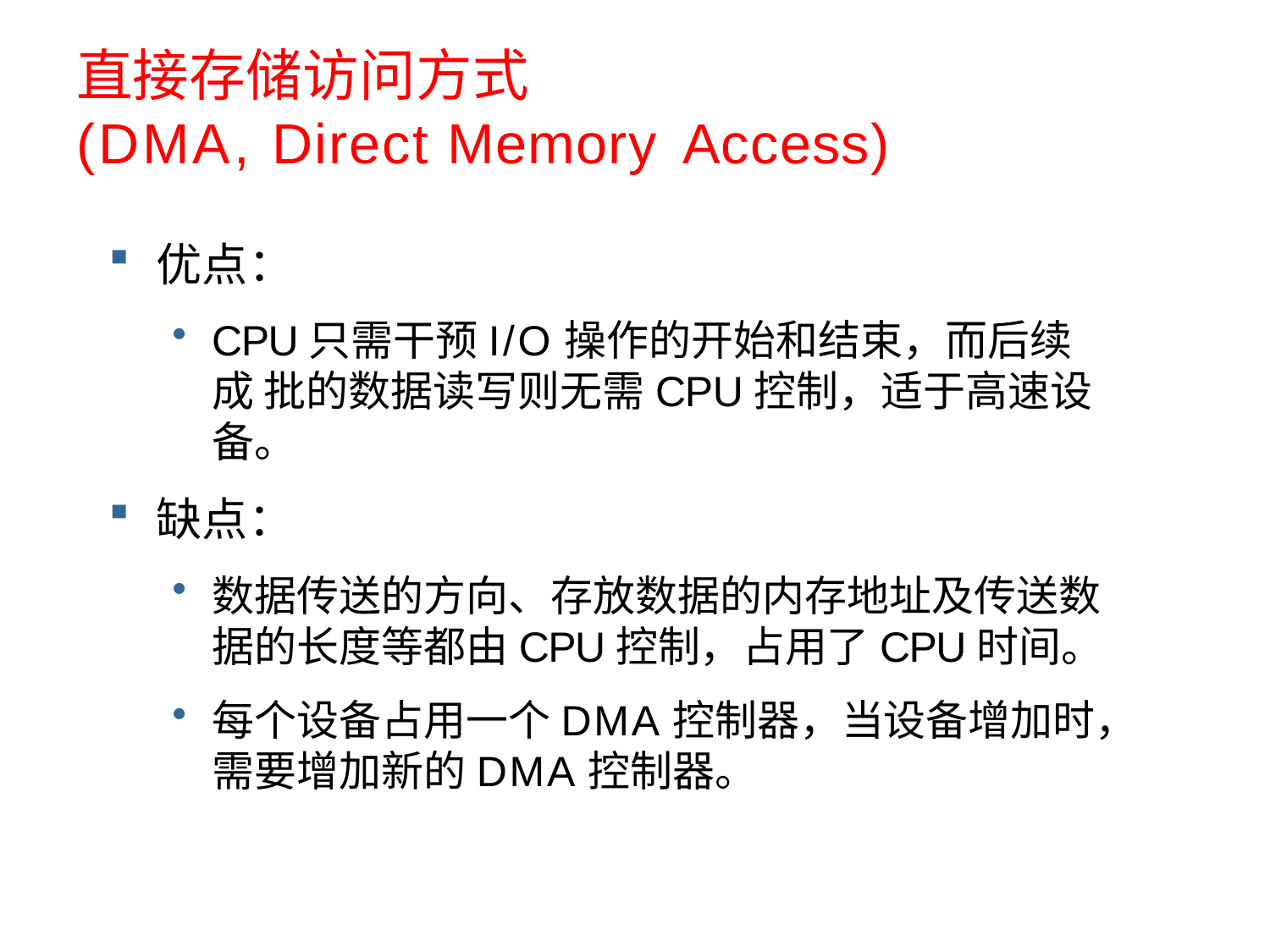

# 直接存储访问方式
(DMA, Direct Memory Access)
优点：
CPU只需干预I/O操作的开始和结束，而后续成 批的数据读写则无需CPU控制，适于高速设备。
缺点：
数据传送的方向、存放数据的内存地址及传送数 据的长度等都由CPU控制，占用了CPU时间。
每个设备占用一个DMA控制器，当设备增加时，
需要增加新的DMA控制器。